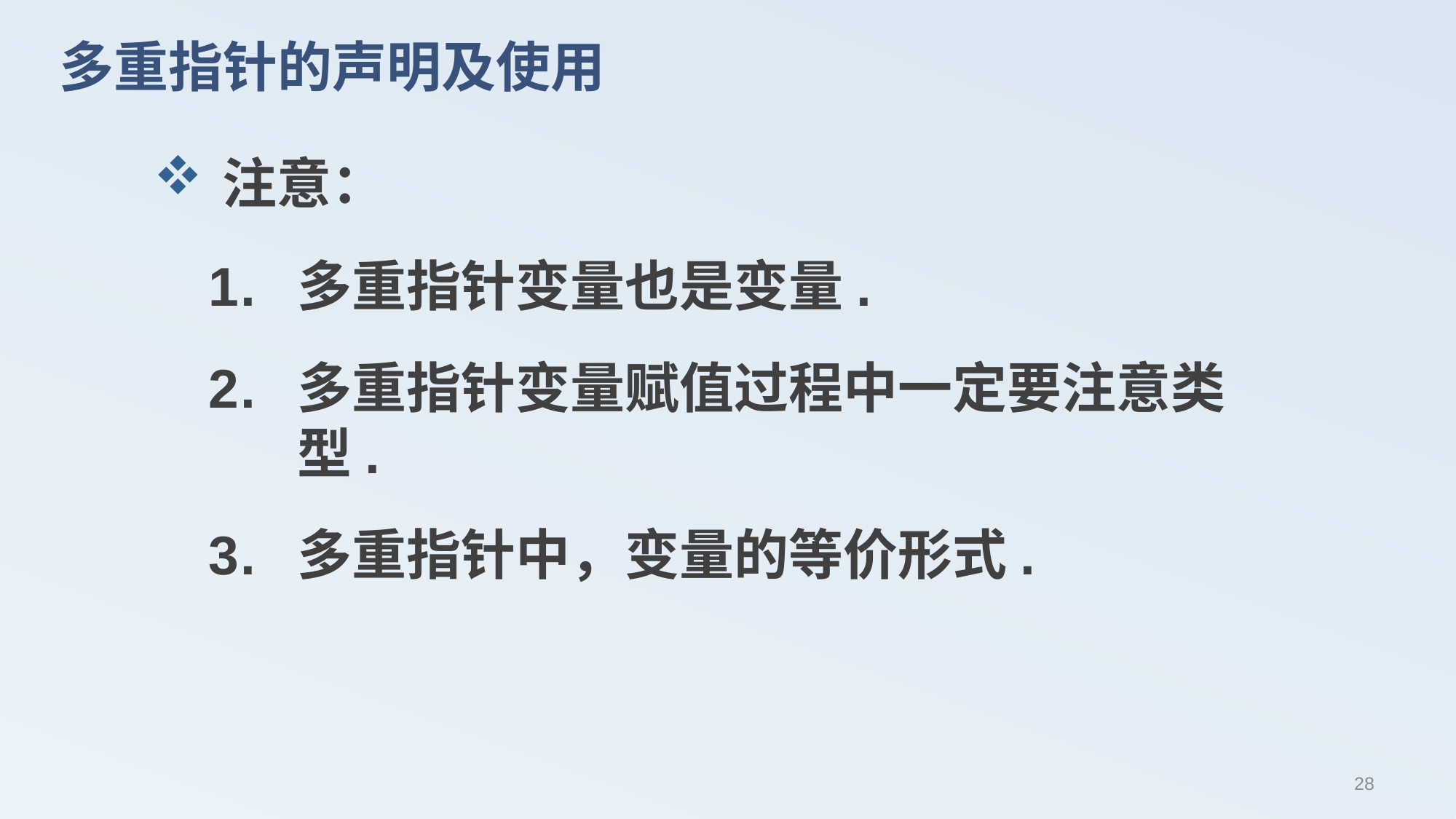

# 多重指针的声明及使用
注意：
多重指针变量也是变量.
多重指针变量赋值过程中一定要注意类型.
多重指针中，变量的等价形式.